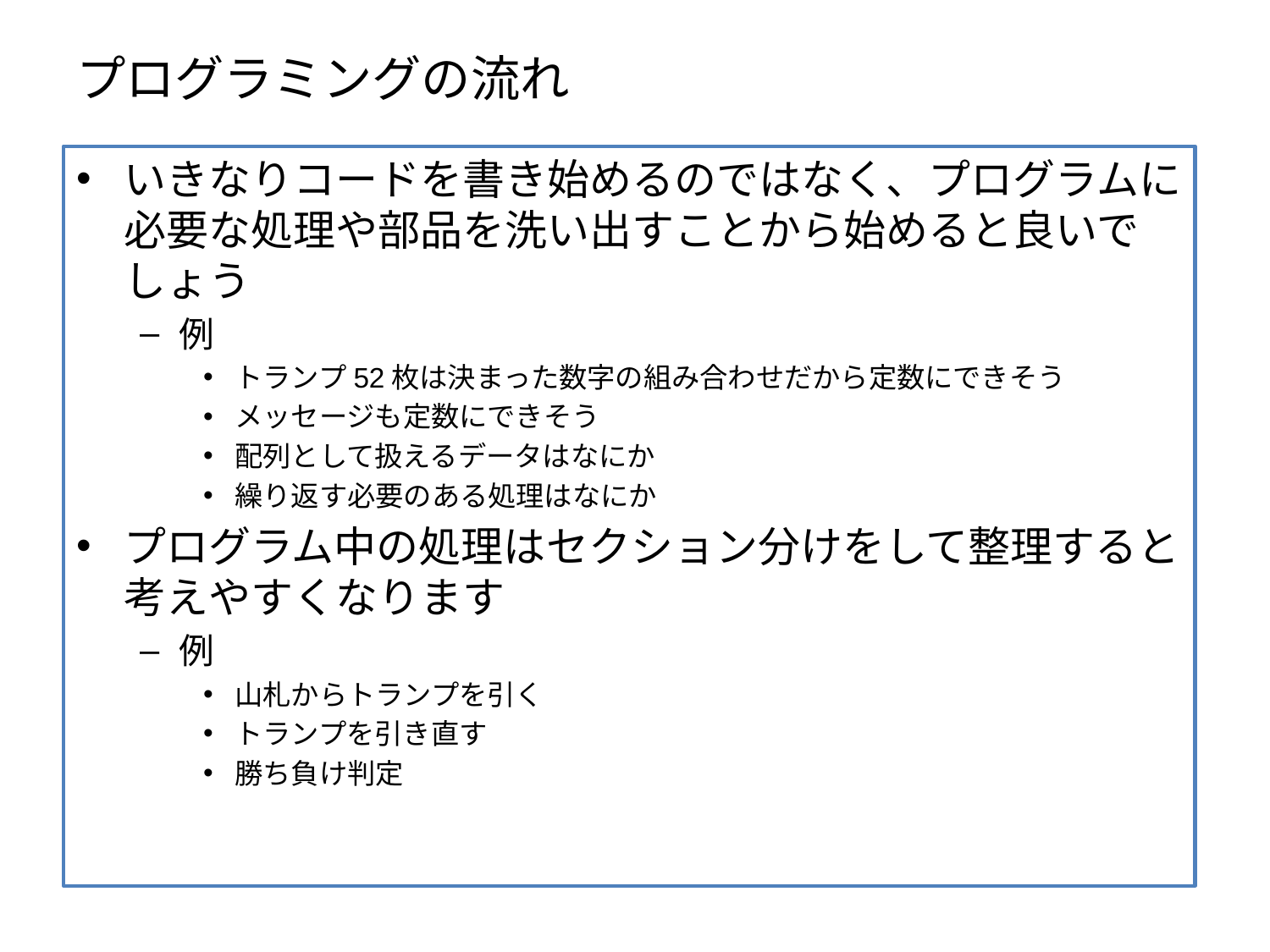

# プログラミングの流れ
いきなりコードを書き始めるのではなく、プログラムに必要な処理や部品を洗い出すことから始めると良いでしょう
例
トランプ52枚は決まった数字の組み合わせだから定数にできそう
メッセージも定数にできそう
配列として扱えるデータはなにか
繰り返す必要のある処理はなにか
プログラム中の処理はセクション分けをして整理すると考えやすくなります
例
山札からトランプを引く
トランプを引き直す
勝ち負け判定